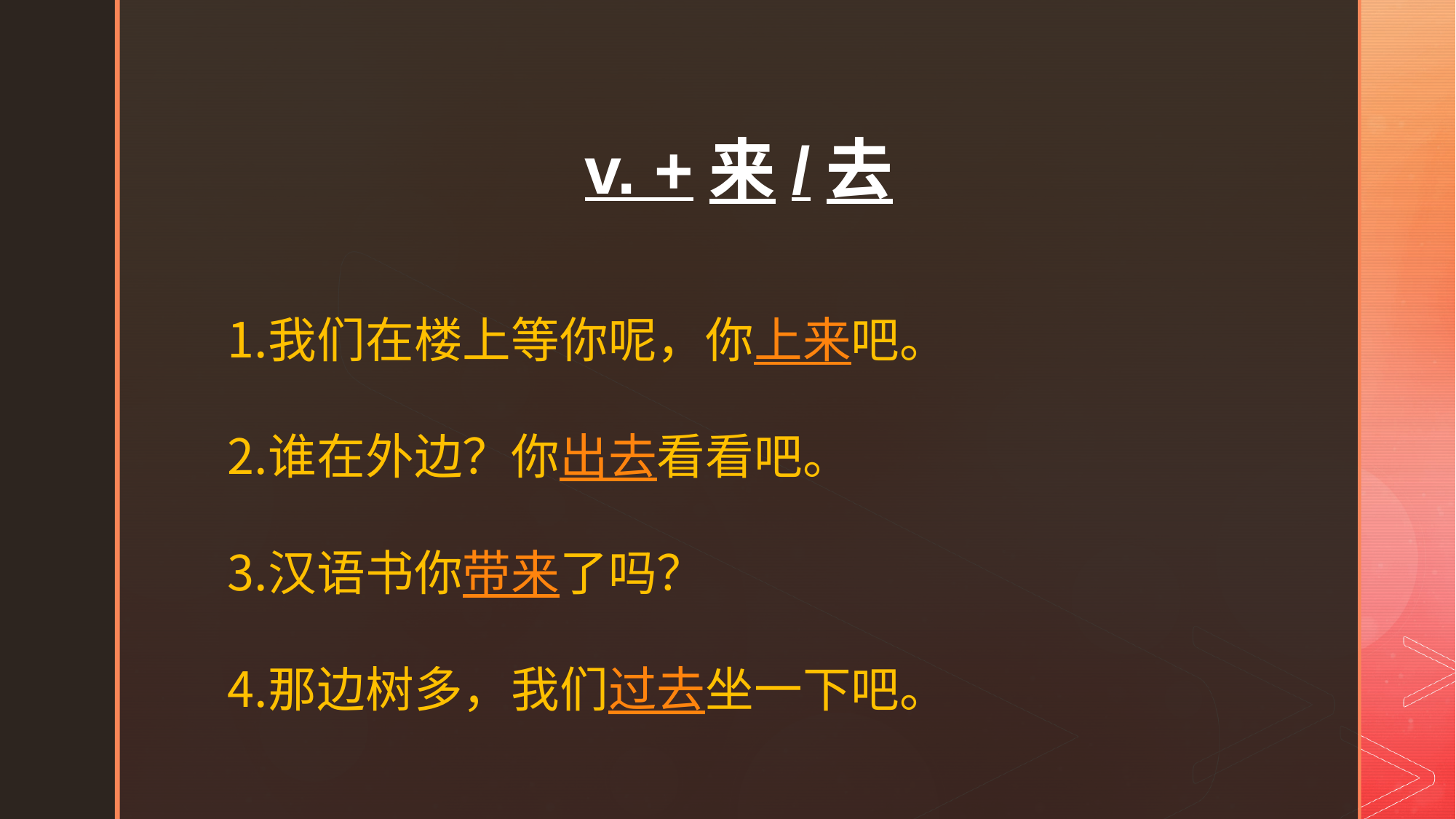

v. +来/去
我们在楼上等你呢，你上来吧。

谁在外边？你出去看看吧。

汉语书你带来了吗？

那边树多，我们过去坐一下吧。